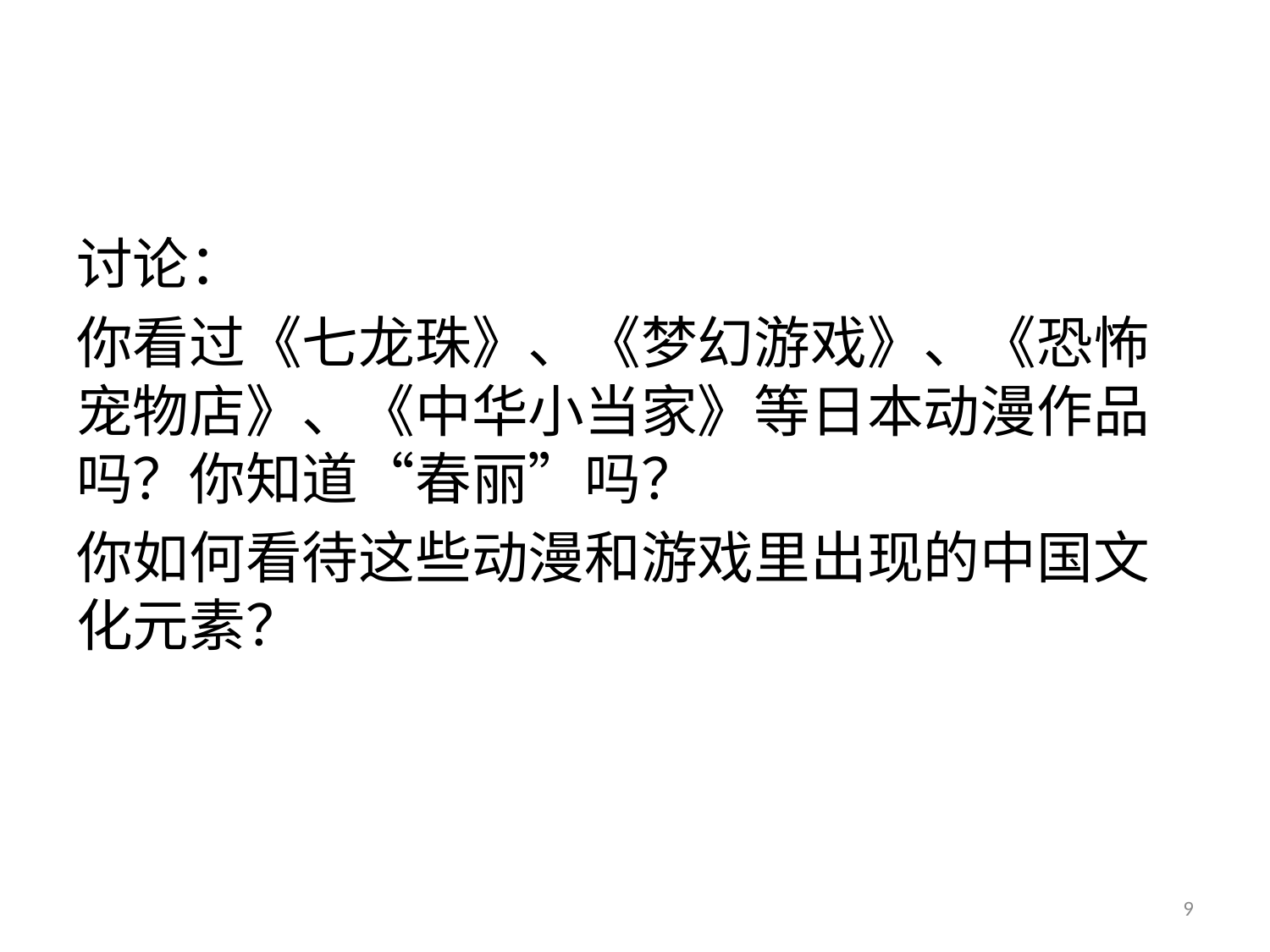

#
讨论：
你看过《七龙珠》、《梦幻游戏》、《恐怖宠物店》、《中华小当家》等日本动漫作品吗？你知道“春丽”吗？
你如何看待这些动漫和游戏里出现的中国文化元素？
9